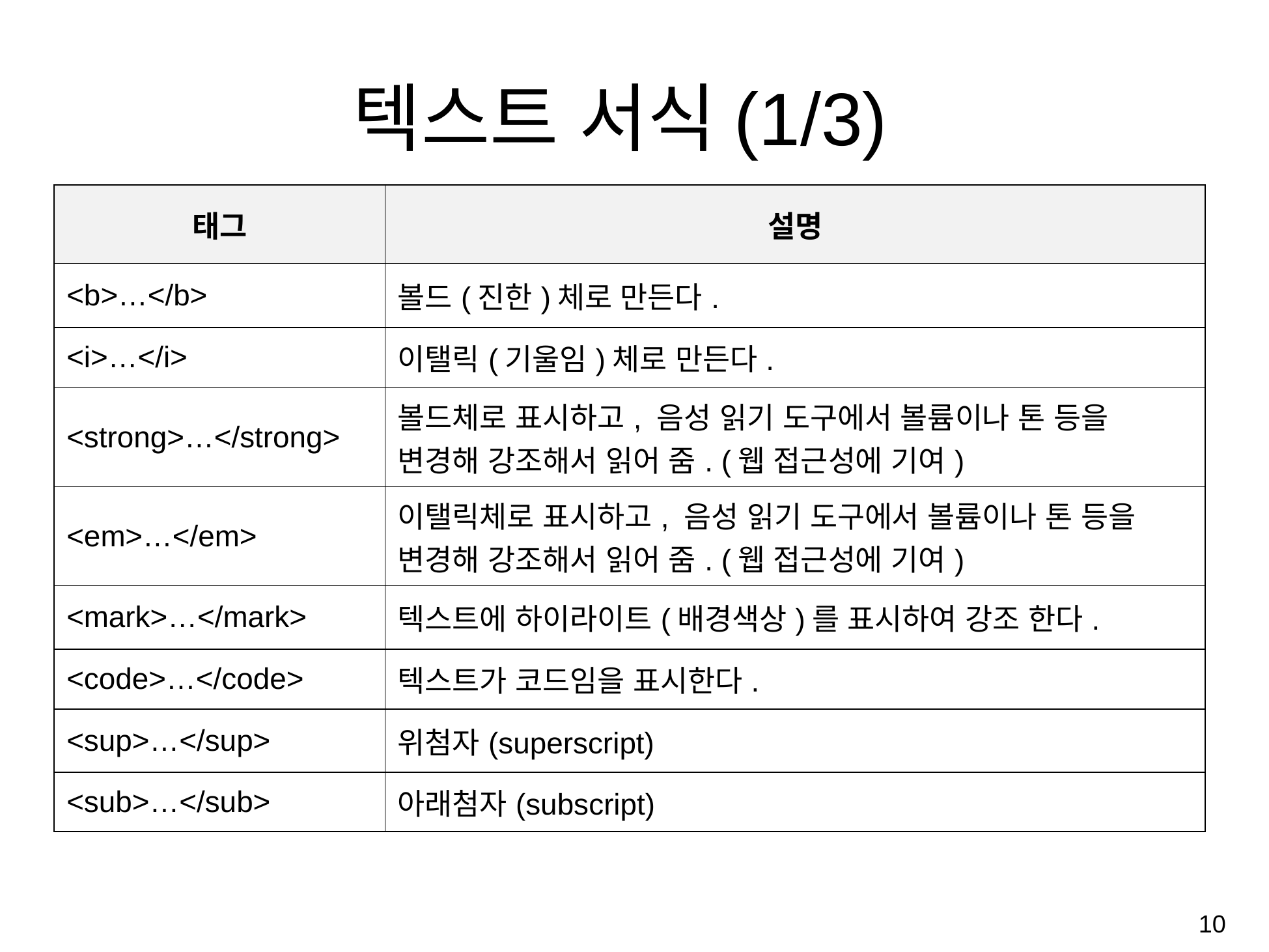

# 텍스트 서식(1/3)
| 태그 | 설명 |
| --- | --- |
| <b>…</b> | 볼드(진한)체로 만든다. |
| <i>…</i> | 이탤릭(기울임)체로 만든다. |
| <strong>…</strong> | 볼드체로 표시하고, 음성 읽기 도구에서 볼륨이나 톤 등을 변경해 강조해서 읽어 줌. (웹 접근성에 기여) |
| <em>…</em> | 이탤릭체로 표시하고, 음성 읽기 도구에서 볼륨이나 톤 등을 변경해 강조해서 읽어 줌. (웹 접근성에 기여) |
| <mark>…</mark> | 텍스트에 하이라이트(배경색상)를 표시하여 강조 한다. |
| <code>…</code> | 텍스트가 코드임을 표시한다. |
| <sup>…</sup> | 위첨자(superscript) |
| <sub>…</sub> | 아래첨자(subscript) |
10